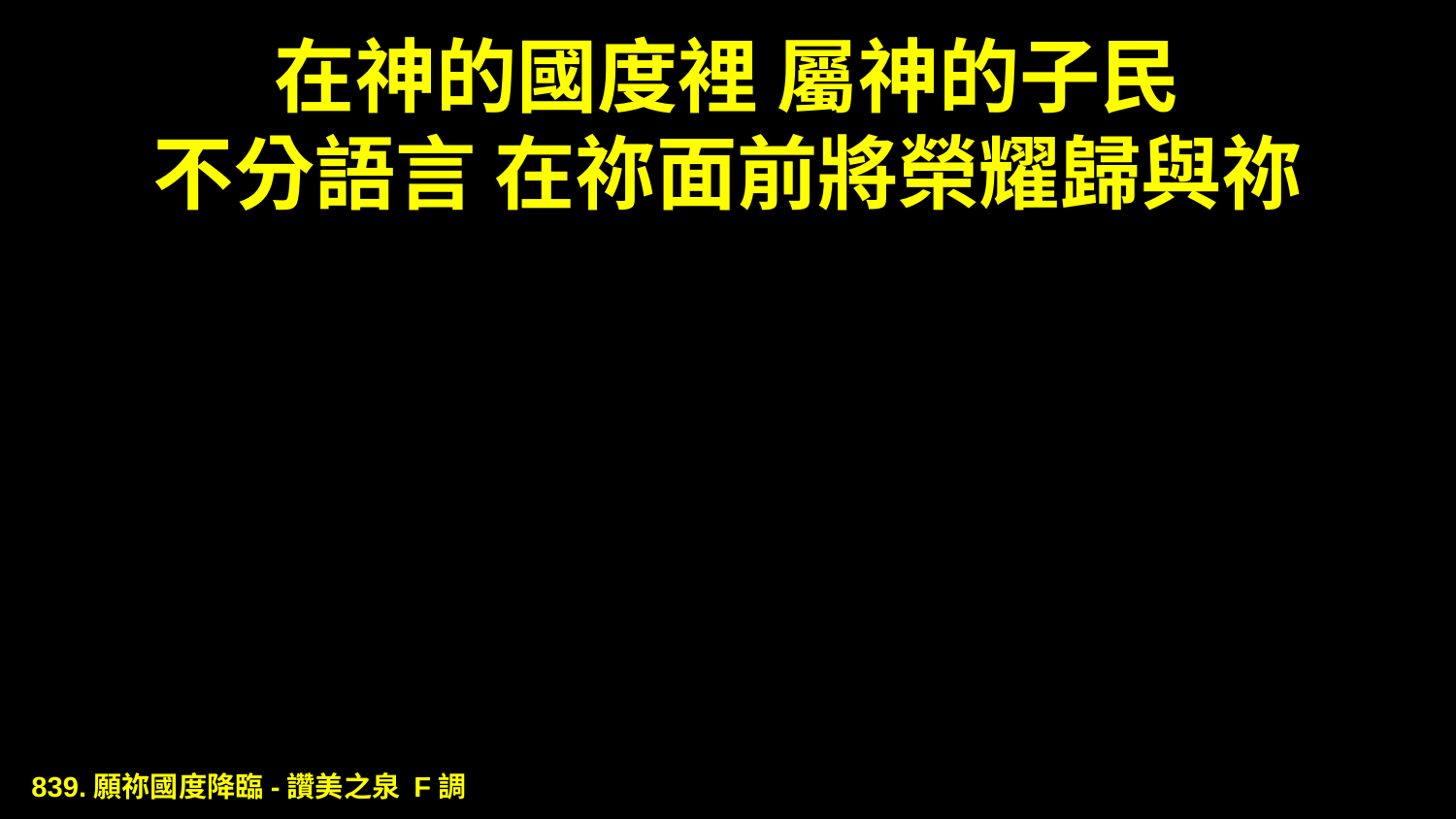

# 在神的國度裡 屬神的子民 不分語言 在祢面前將榮耀歸與祢
839.願祢國度降臨-讚美之泉 F調